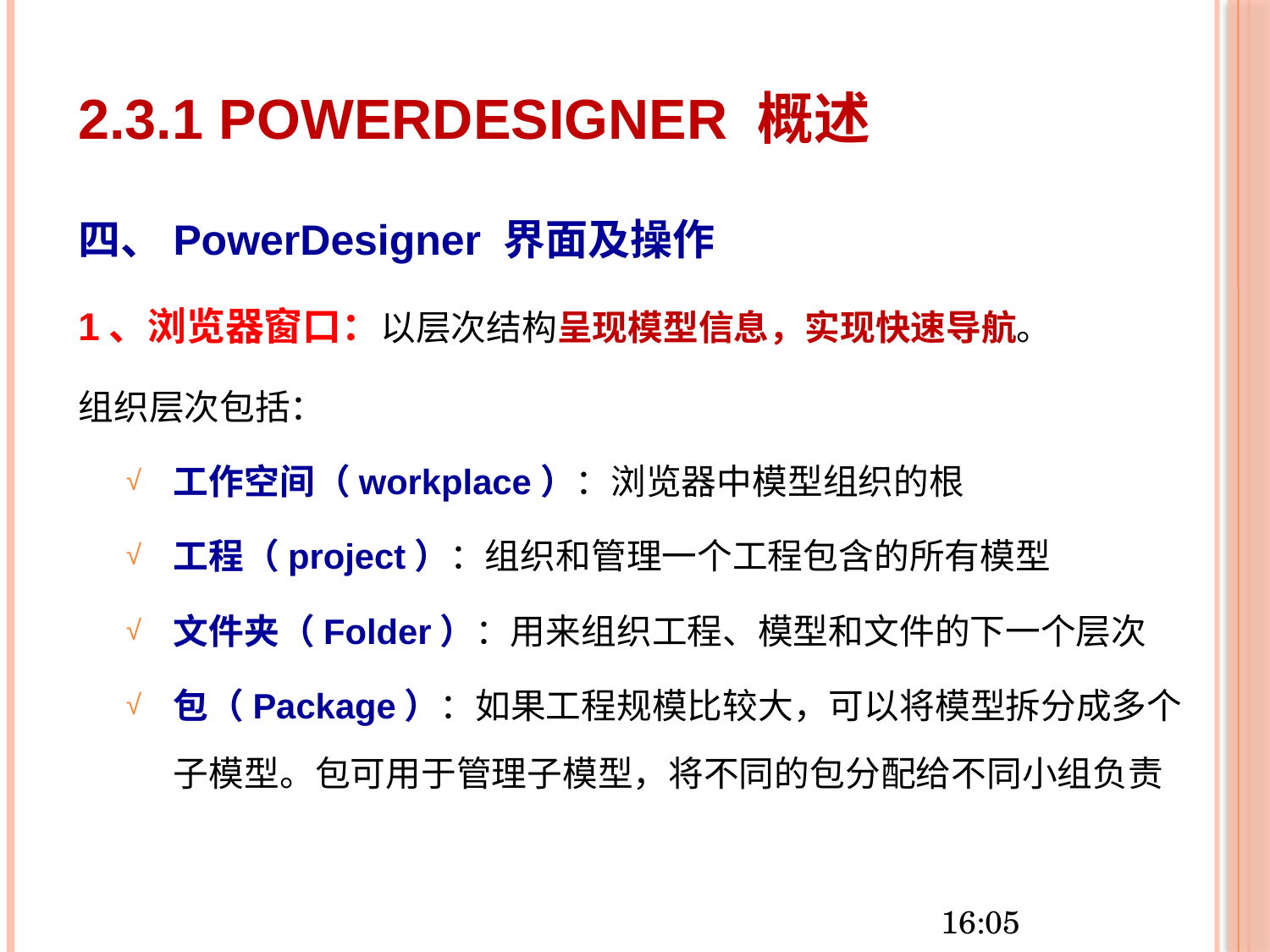

# 2.3.1 PowerDesigner 概述
四、PowerDesigner 界面及操作
1、浏览器窗口：以层次结构呈现模型信息，实现快速导航。
组织层次包括：
工作空间（workplace）：浏览器中模型组织的根
工程（project）：组织和管理一个工程包含的所有模型
文件夹（Folder）：用来组织工程、模型和文件的下一个层次
包（Package）：如果工程规模比较大，可以将模型拆分成多个子模型。包可用于管理子模型，将不同的包分配给不同小组负责
16:05